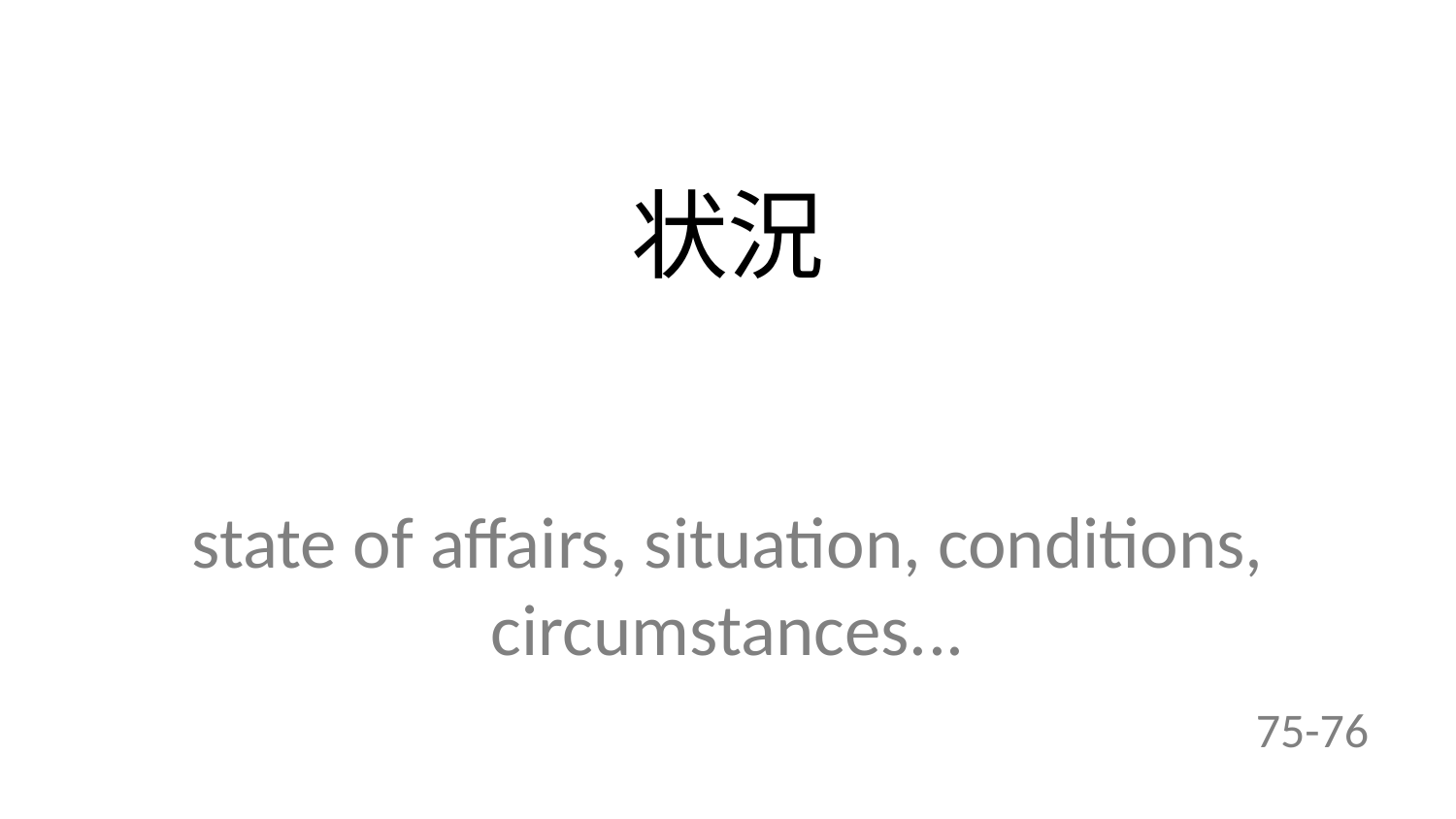

状況

state of affairs, situation, conditions, circumstances...
75-76